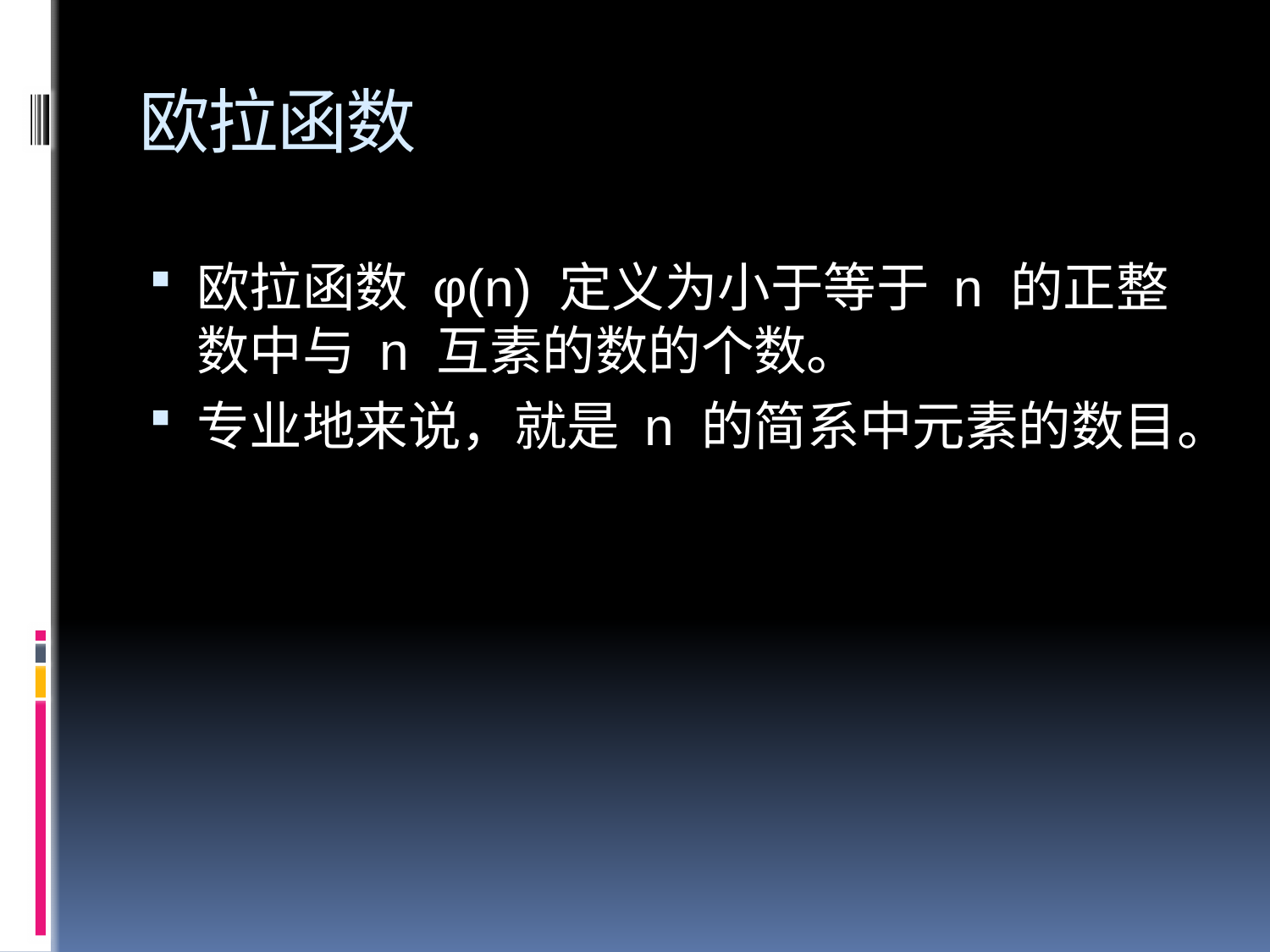

# 欧拉函数
欧拉函数 φ(n) 定义为小于等于 n 的正整数中与 n 互素的数的个数。
专业地来说，就是 n 的简系中元素的数目。